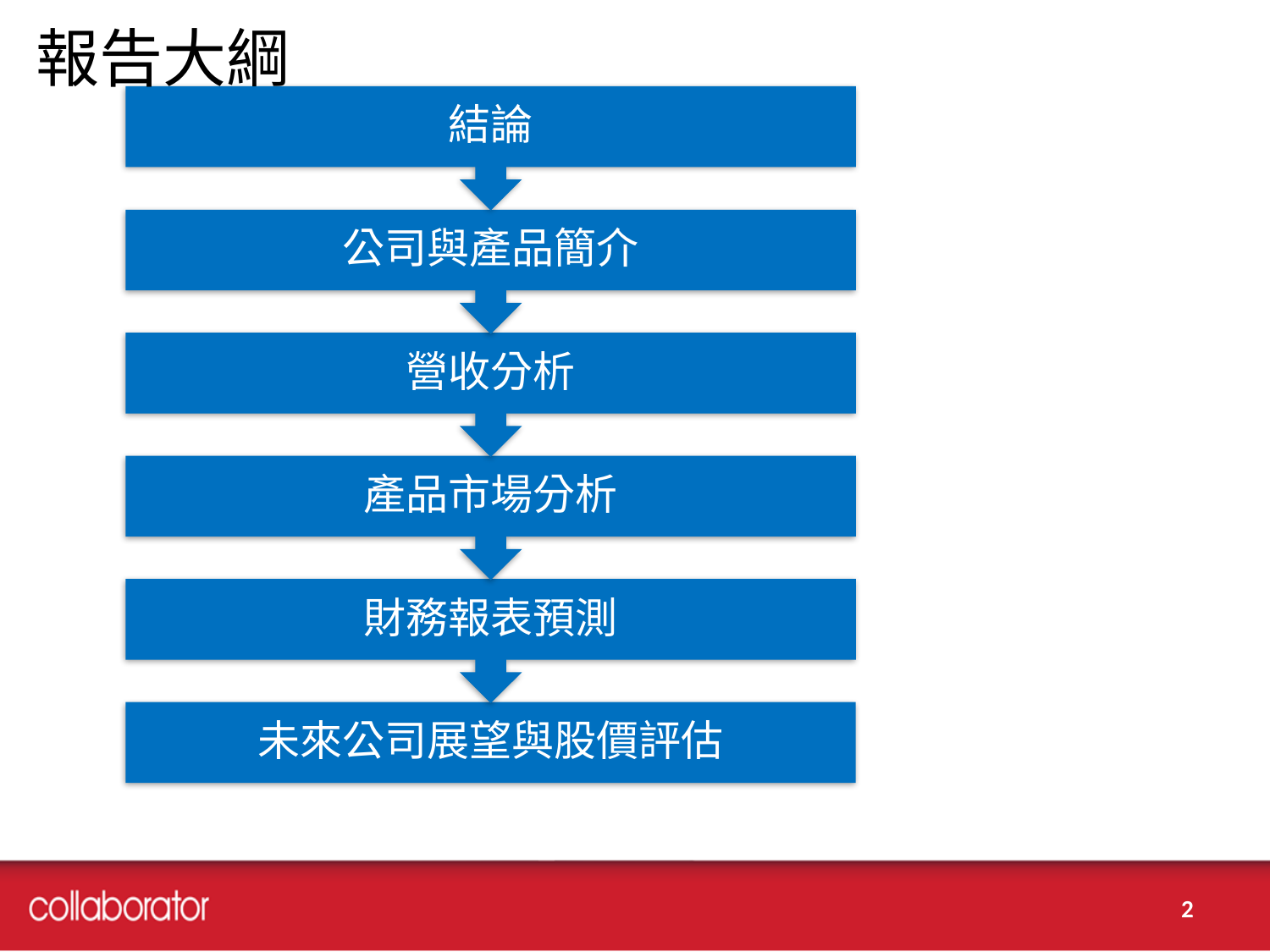

報告大綱
未來公司展望與股價評估
財務報表預測
產品市場分析
營收分析
公司與產品簡介
結論

2